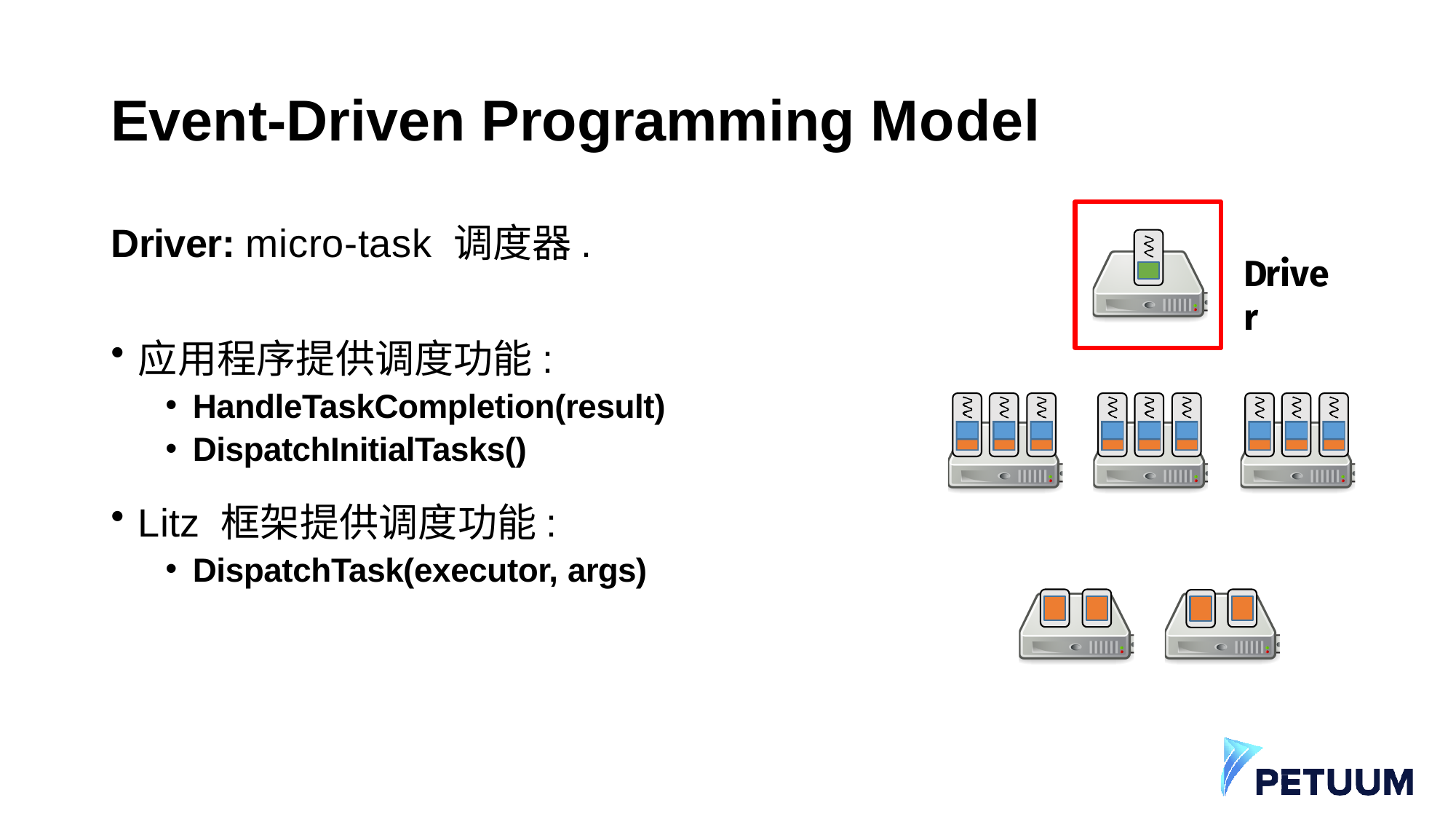

# Event-Driven Programming Model

Driver: micro-task 调度器.

Driver

应用程序提供调度功能:
HandleTaskCompletion(result)
DispatchInitialTasks()
Litz 框架提供调度功能:
DispatchTask(executor, args)